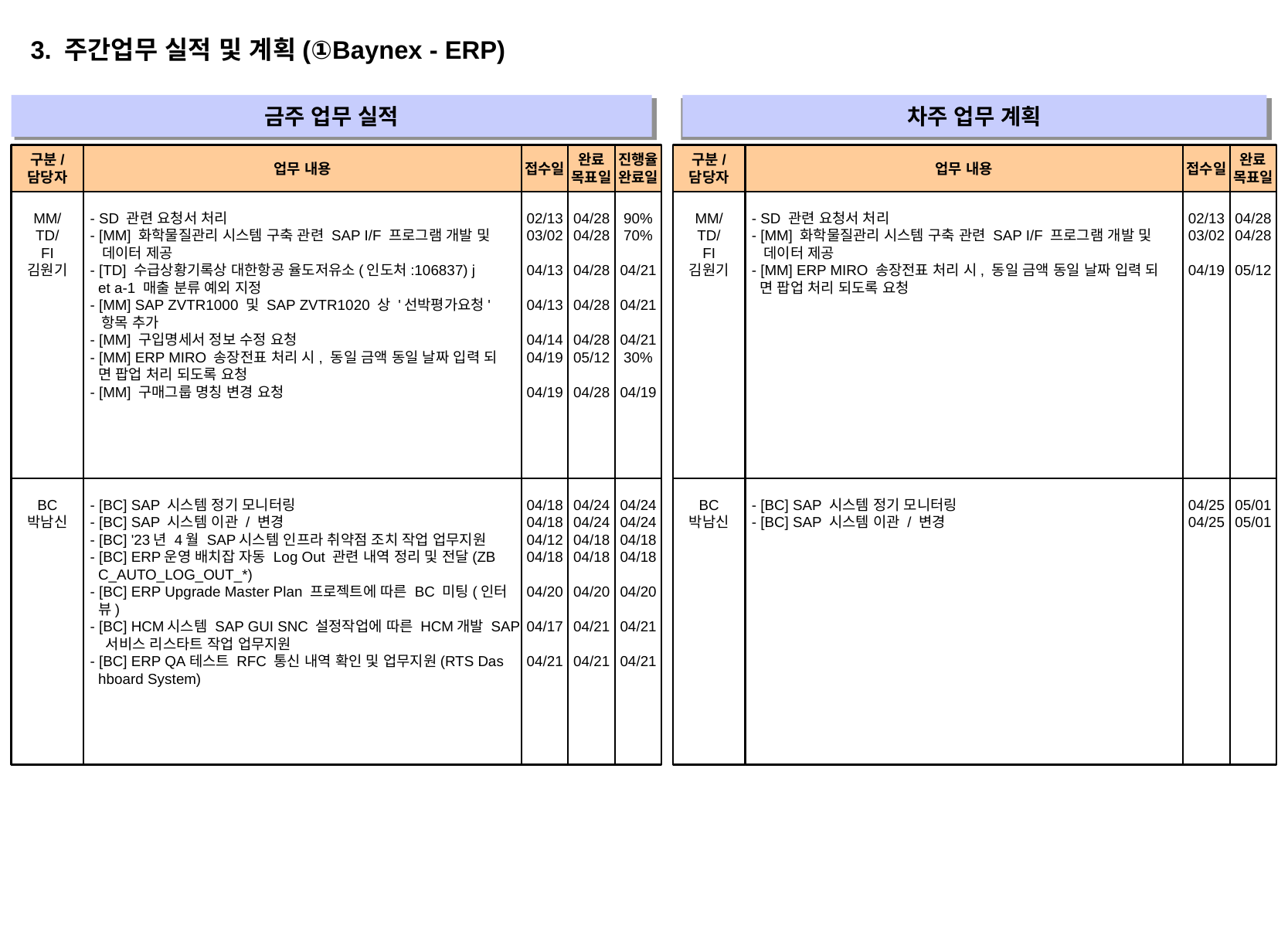

3. 주간업무 실적 및 계획(①Baynex - ERP)
금주 업무 실적
차주 업무 계획
" "
" "
구분/
담당자
업무 내용
접수일
완료
목표일
진행율
완료일
구분/
담당자
업무 내용
접수일
완료
목표일
MM/
TD/
FI
김원기

- SD 관련 요청서 처리
- [MM] 화학물질관리 시스템 구축 관련 SAP I/F 프로그램 개발 및
   데이터 제공
- [TD] 수급상황기록상 대한항공 율도저유소(인도처:106837) j
  et a-1 매출 분류 예외 지정
- [MM] SAP ZVTR1000 및 SAP ZVTR1020 상 '선박평가요청'
  항목 추가
- [MM] 구입명세서 정보 수정 요청
- [MM] ERP MIRO 송장전표 처리 시, 동일 금액 동일 날짜 입력 되
  면 팝업 처리 되도록 요청
- [MM] 구매그룹 명칭 변경 요청
02/13
03/02
04/13
04/13
04/14
04/19
04/19
04/28
04/28
04/28
04/28
04/28
05/12
04/28
90%
70%
04/21
04/21
04/21
30%
04/19
MM/
TD/
FI
김원기

- SD 관련 요청서 처리
- [MM] 화학물질관리 시스템 구축 관련 SAP I/F 프로그램 개발 및
   데이터 제공
- [MM] ERP MIRO 송장전표 처리 시, 동일 금액 동일 날짜 입력 되
  면 팝업 처리 되도록 요청
02/13
03/02
04/19
04/28
04/28
05/12
BC
박남신

- [BC] SAP 시스템 정기 모니터링
- [BC] SAP 시스템 이관 / 변경
- [BC] '23년 4월 SAP시스템 인프라 취약점 조치 작업 업무지원
- [BC] ERP운영 배치잡 자동 Log Out 관련 내역 정리 및 전달(ZB
  C_AUTO_LOG_OUT_*)
- [BC] ERP Upgrade Master Plan 프로젝트에 따른 BC 미팅(인터
  뷰)
- [BC] HCM시스템 SAP GUI SNC 설정작업에 따른 HCM개발 SAP
   서비스 리스타트 작업 업무지원
- [BC] ERP QA테스트 RFC 통신 내역 확인 및 업무지원(RTS Das
  hboard System)
04/18
04/18
04/12
04/18
04/20
04/17
04/21
04/24
04/24
04/18
04/18
04/20
04/21
04/21
04/24
04/24
04/18
04/18
04/20
04/21
04/21
BC
박남신

- [BC] SAP 시스템 정기 모니터링
- [BC] SAP 시스템 이관 / 변경
04/25
04/25
05/01
05/01